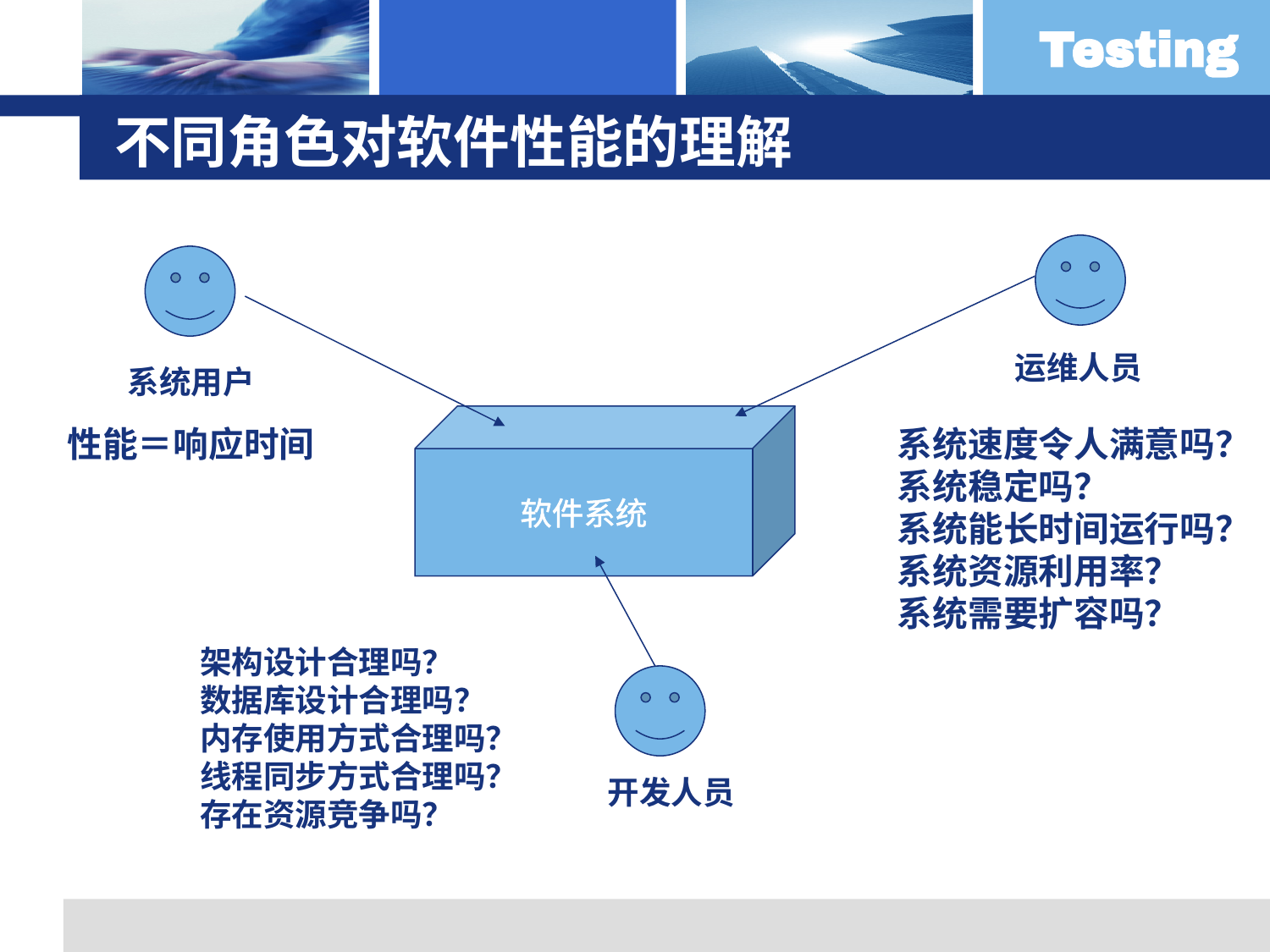

# 不同角色对软件性能的理解

运维人员
系统用户
软件系统
性能＝响应时间
系统速度令人满意吗？
系统稳定吗？
系统能长时间运行吗？
系统资源利用率？
系统需要扩容吗？

架构设计合理吗？
数据库设计合理吗？
内存使用方式合理吗？
线程同步方式合理吗？
存在资源竞争吗？

开发人员